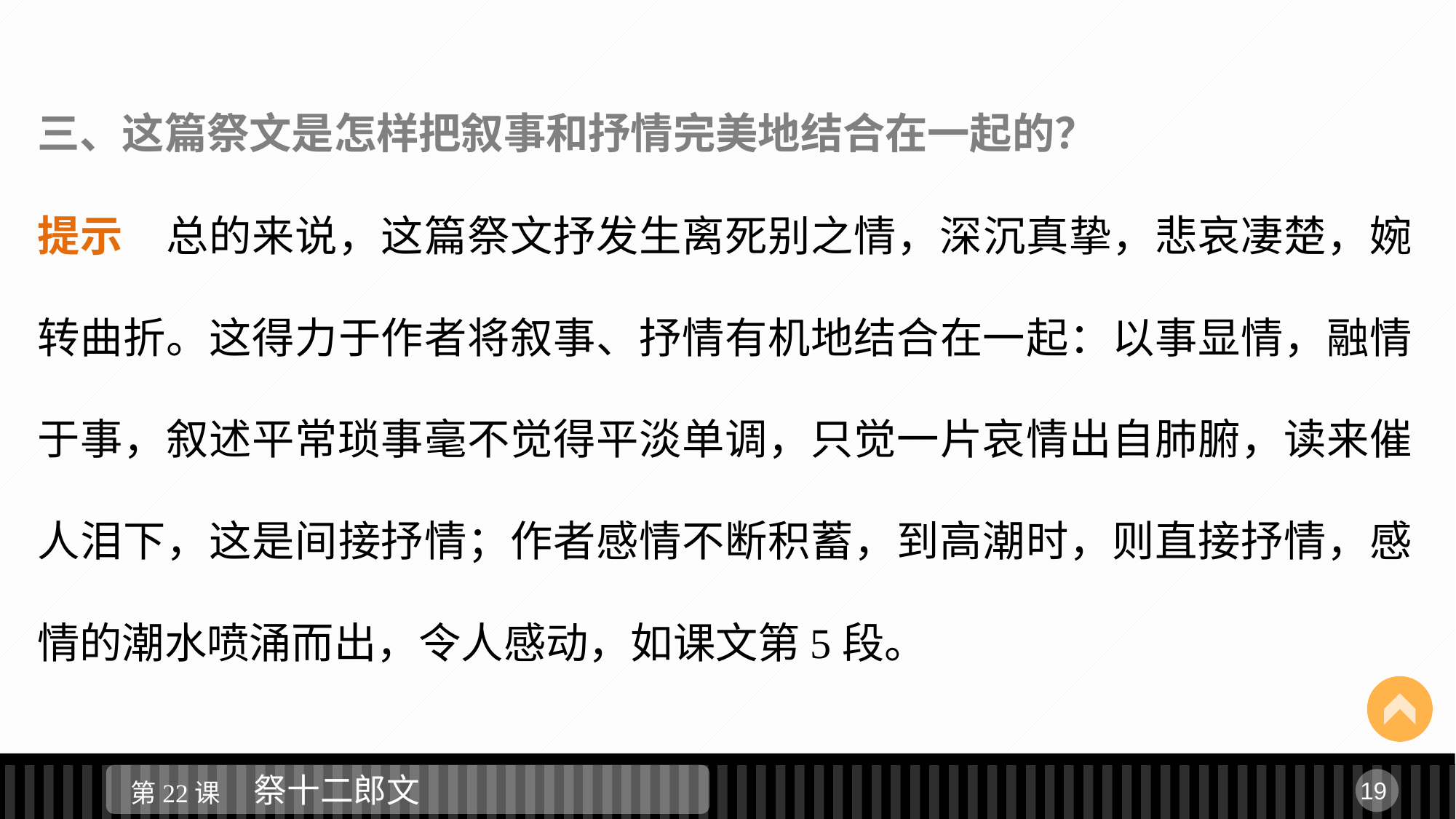

三、这篇祭文是怎样把叙事和抒情完美地结合在一起的？
提示　总的来说，这篇祭文抒发生离死别之情，深沉真挚，悲哀凄楚，婉转曲折。这得力于作者将叙事、抒情有机地结合在一起：以事显情，融情于事，叙述平常琐事毫不觉得平淡单调，只觉一片哀情出自肺腑，读来催人泪下，这是间接抒情；作者感情不断积蓄，到高潮时，则直接抒情，感情的潮水喷涌而出，令人感动，如课文第5段。